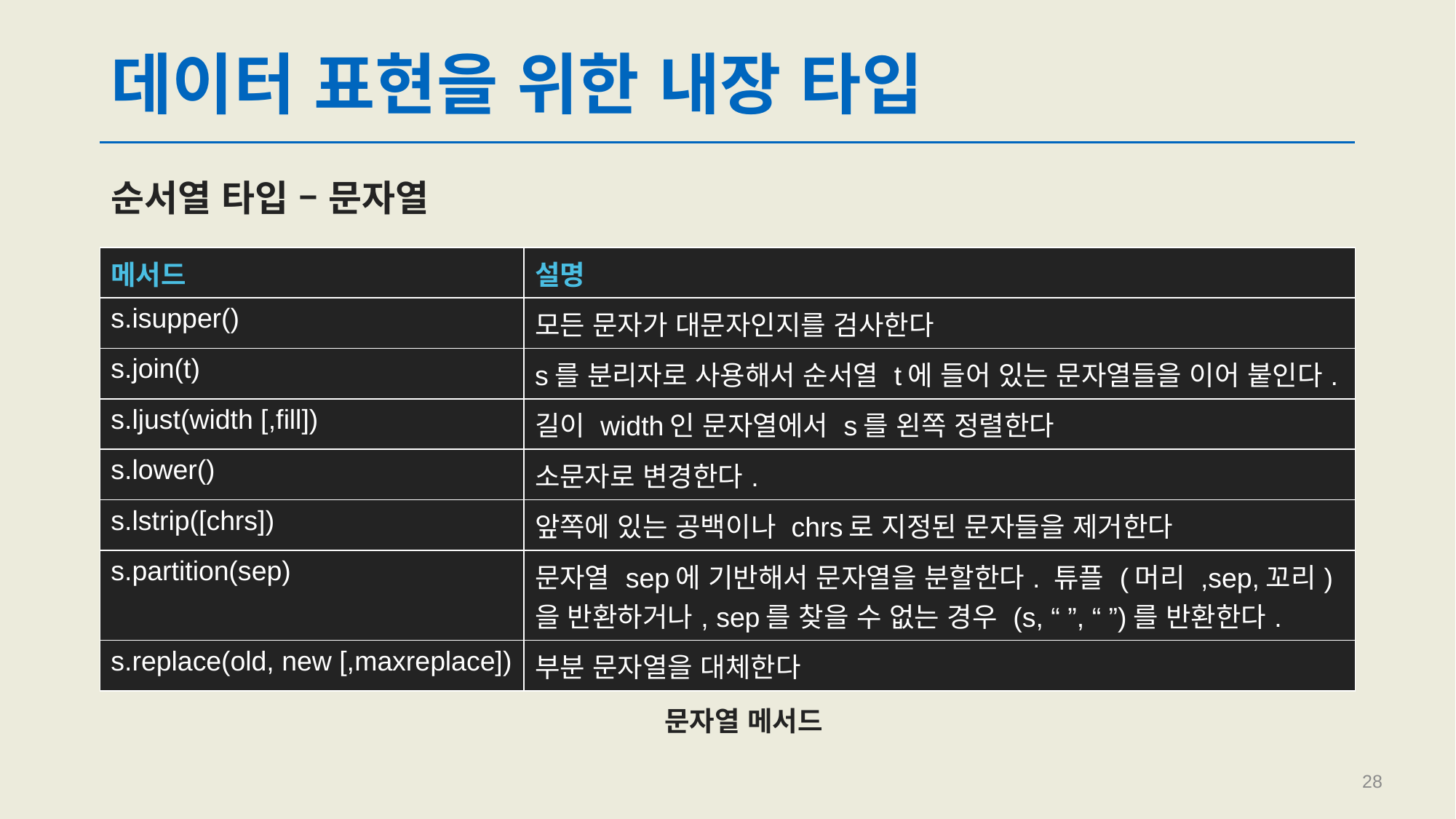

# 데이터 표현을 위한 내장 타입
순서열 타입 – 문자열
| 메서드 | 설명 |
| --- | --- |
| s.isupper() | 모든 문자가 대문자인지를 검사한다 |
| s.join(t) | s를 분리자로 사용해서 순서열 t에 들어 있는 문자열들을 이어 붙인다. |
| s.ljust(width [,fill]) | 길이 width인 문자열에서 s를 왼쪽 정렬한다 |
| s.lower() | 소문자로 변경한다. |
| s.lstrip([chrs]) | 앞쪽에 있는 공백이나 chrs로 지정된 문자들을 제거한다 |
| s.partition(sep) | 문자열 sep에 기반해서 문자열을 분할한다. 튜플 (머리 ,sep,꼬리) 을 반환하거나, sep를 찾을 수 없는 경우 (s, “ ”, “ ”)를 반환한다. |
| s.replace(old, new [,maxreplace]) | 부분 문자열을 대체한다 |
문자열 메서드
28